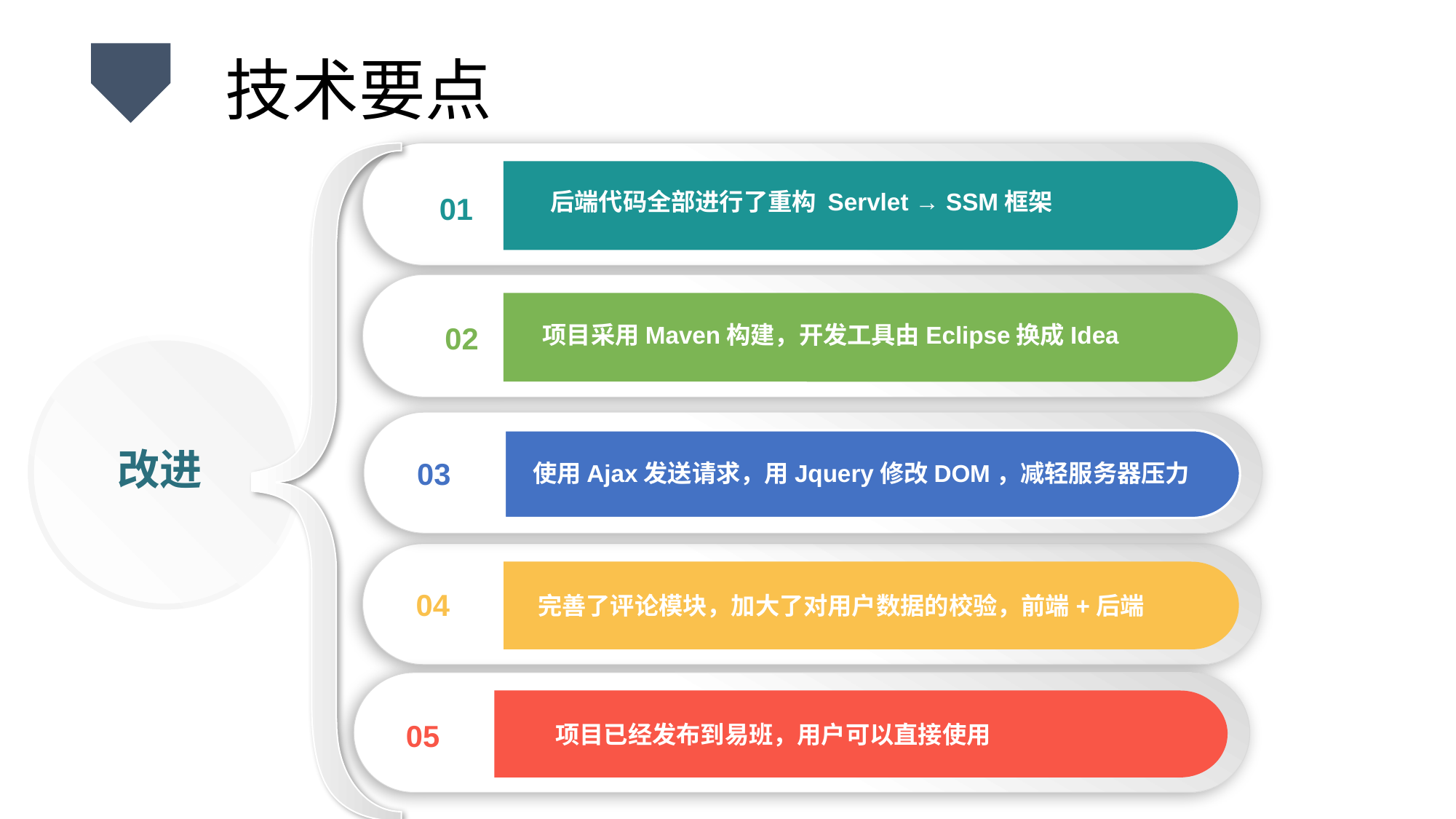

# 技术要点

01
后端代码全部进行了重构 Servlet → SSM框架

02
项目采用Maven构建，开发工具由Eclipse换成Idea

03
使用Ajax发送请求，用Jquery修改DOM，减轻服务器压力
改进

04
完善了评论模块，加大了对用户数据的校验，前端+后端

05
项目已经发布到易班，用户可以直接使用